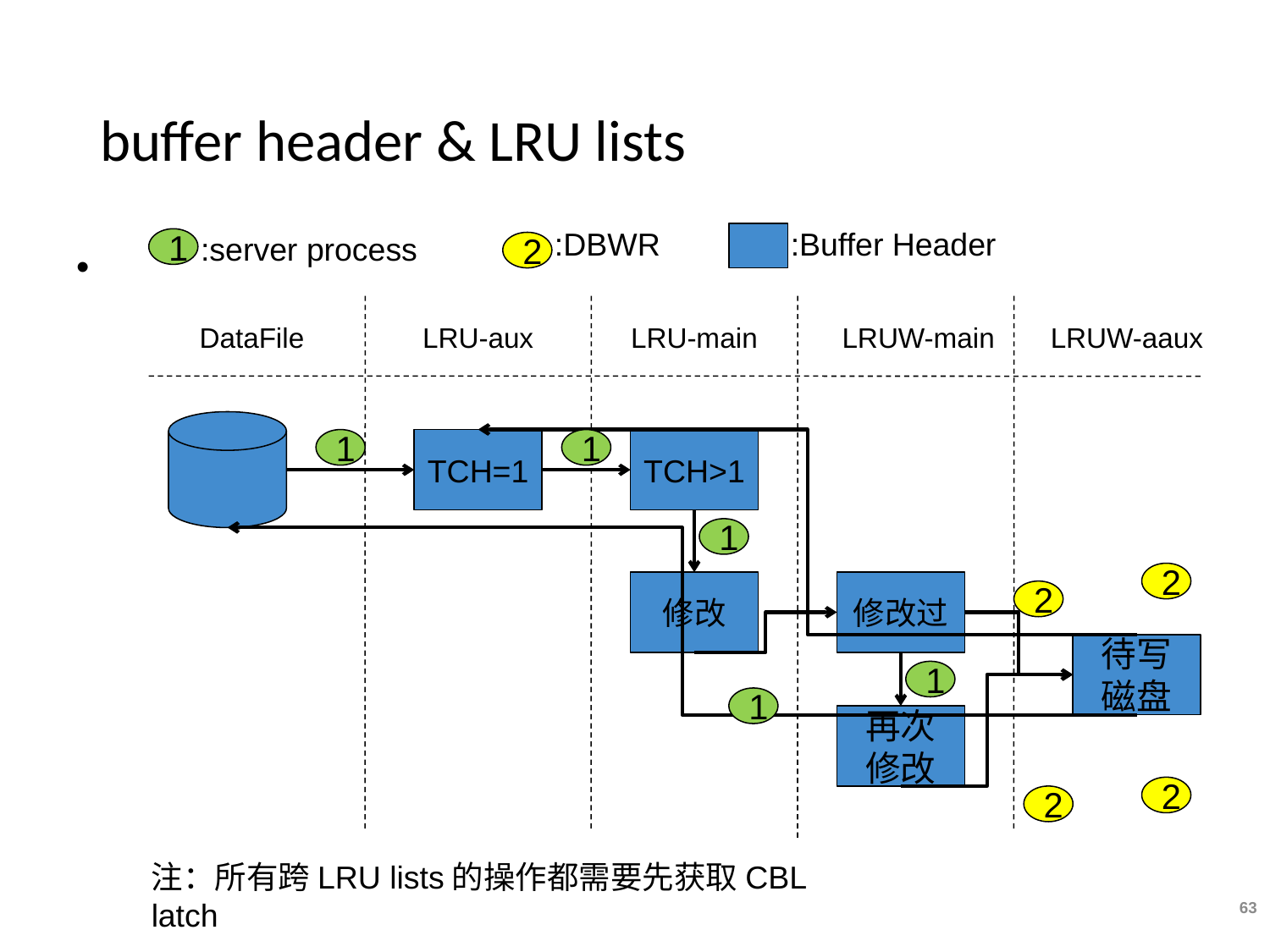

# buffer header & LRU lists
:Buffer Header
:DBWR
:server process

1
2
DataFile
LRU-aux
LRU-main
LRUW-main
LRUW-aaux

1
TCH=1
1
TCH>1
1
2
修改
修改过
2
待写磁盘
1
1
再次修改
2
2
注：所有跨LRU lists的操作都需要先获取CBL latch

63